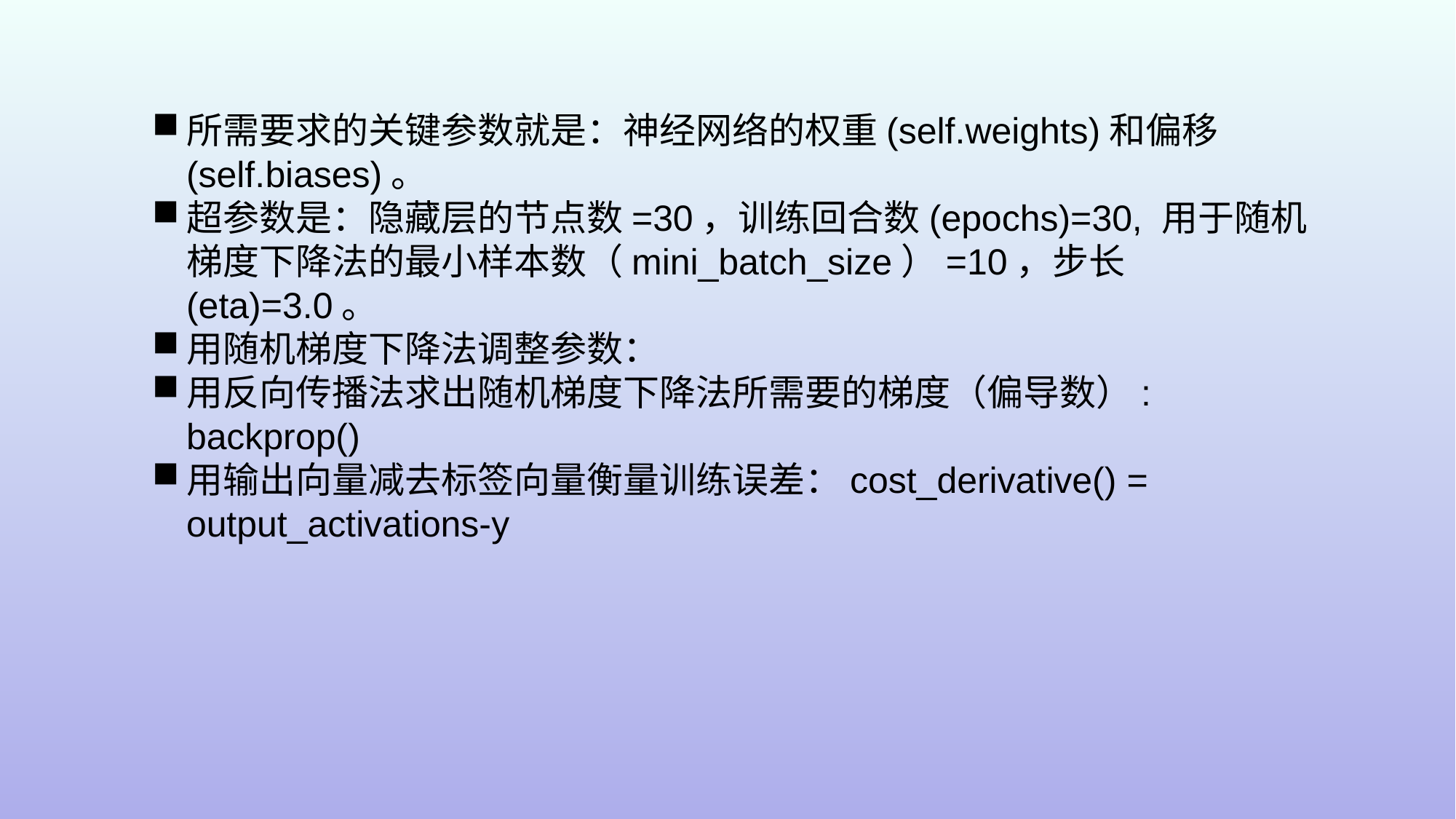

所需要求的关键参数就是：神经网络的权重(self.weights)和偏移(self.biases)。
超参数是：隐藏层的节点数=30，训练回合数(epochs)=30, 用于随机梯度下降法的最小样本数（mini_batch_size）=10，步长(eta)=3.0。
用随机梯度下降法调整参数：
用反向传播法求出随机梯度下降法所需要的梯度（偏导数）: backprop()
用输出向量减去标签向量衡量训练误差：cost_derivative() = output_activations-y